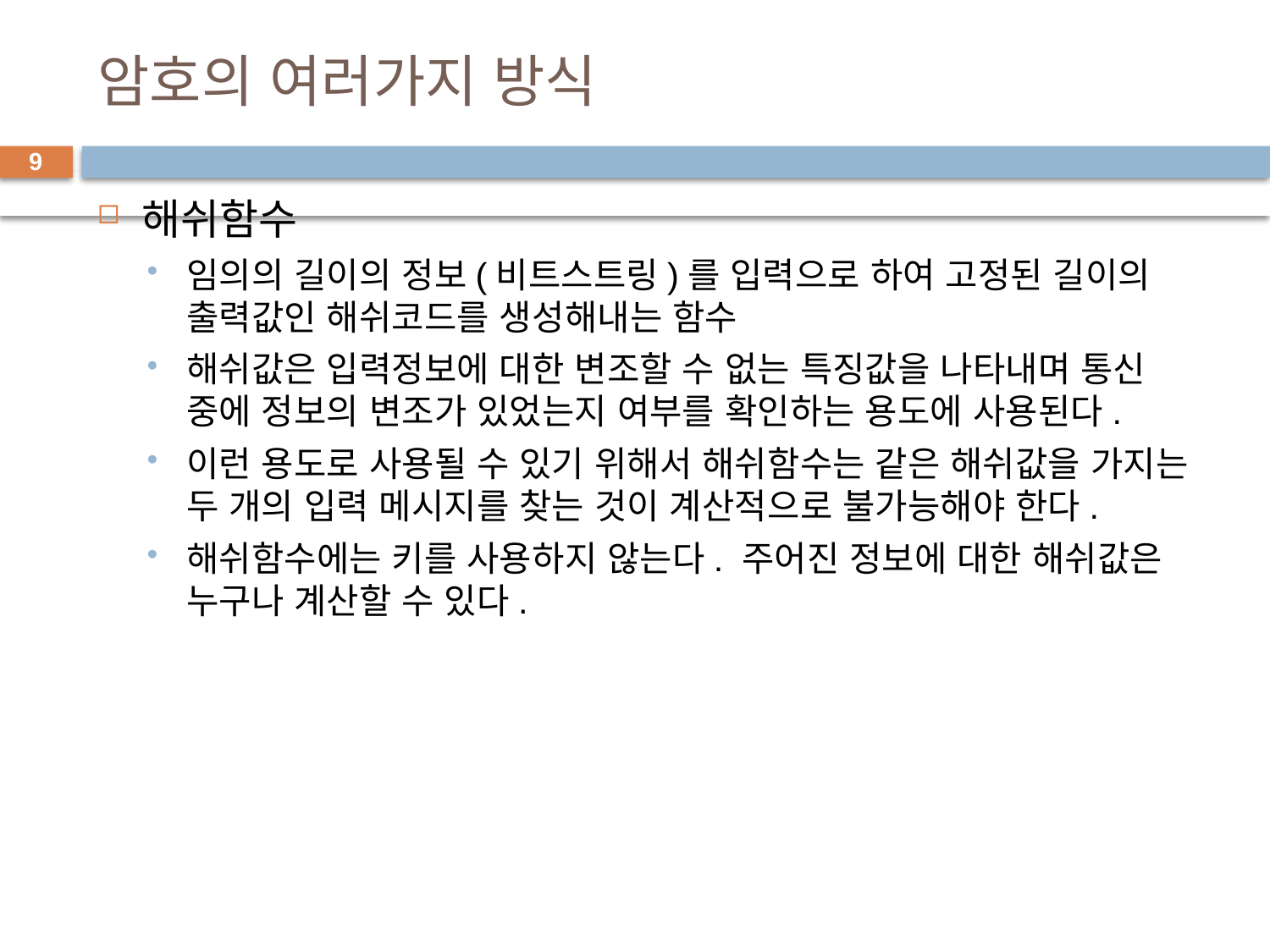

# 암호의 여러가지 방식
9
해쉬함수
임의의 길이의 정보(비트스트링)를 입력으로 하여 고정된 길이의 출력값인 해쉬코드를 생성해내는 함수
해쉬값은 입력정보에 대한 변조할 수 없는 특징값을 나타내며 통신 중에 정보의 변조가 있었는지 여부를 확인하는 용도에 사용된다.
이런 용도로 사용될 수 있기 위해서 해쉬함수는 같은 해쉬값을 가지는 두 개의 입력 메시지를 찾는 것이 계산적으로 불가능해야 한다.
해쉬함수에는 키를 사용하지 않는다. 주어진 정보에 대한 해쉬값은 누구나 계산할 수 있다.